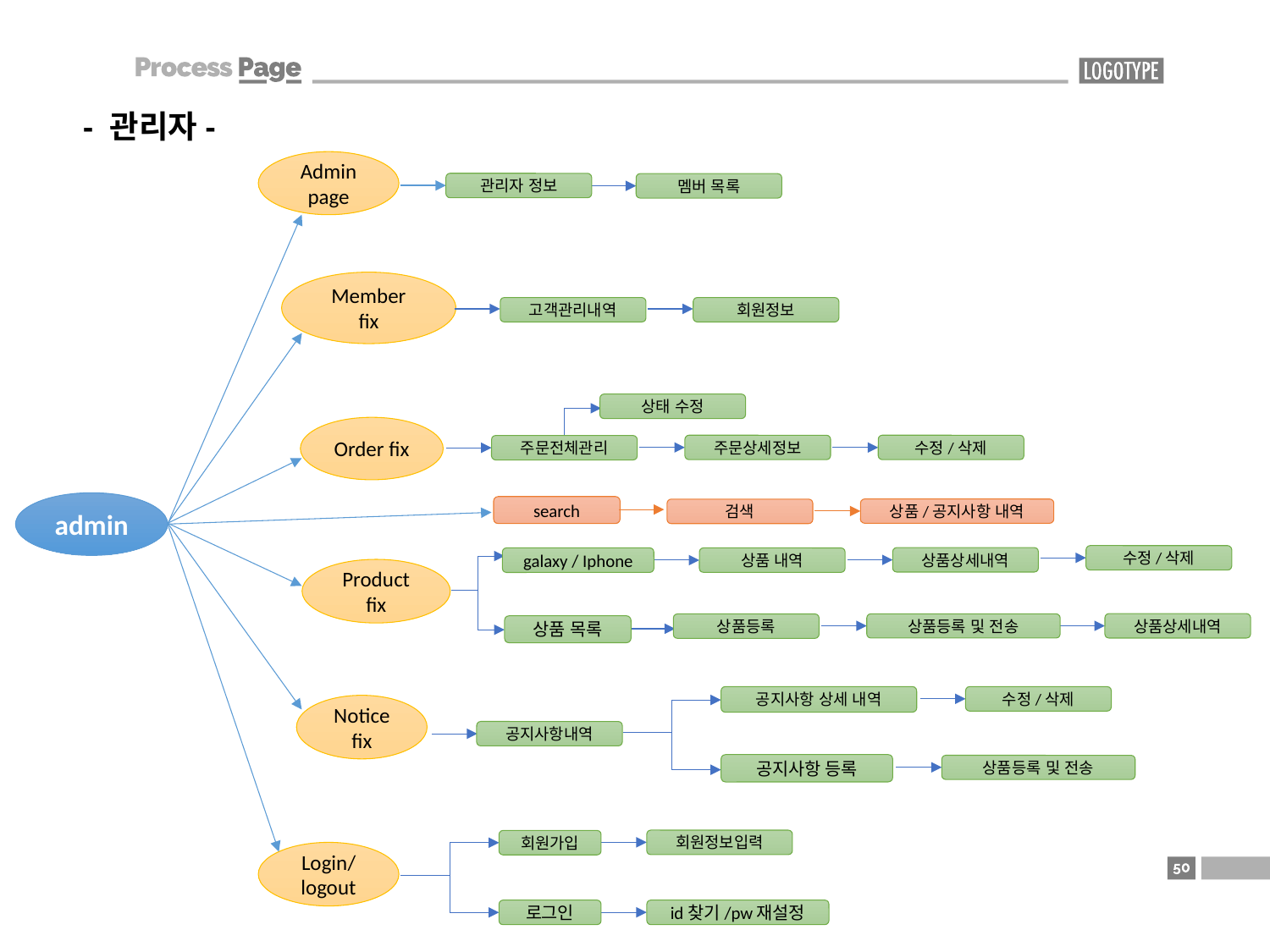

- 관리자-
Admin page
관리자 정보
멤버 목록
고객관리내역
회원정보
상태 수정
주문상세정보
수정/삭제
주문전체관리
수정/삭제
상품상세내역
galaxy / Iphone
상품 내역
상품상세내역
상품등록 및 전송
상품등록
상품 목록
공지사항 상세 내역
수정/삭제
공지사항내역
공지사항 등록
상품등록 및 전송
회원정보입력
회원가입
로그인
id찾기/pw재설정
Member fix
Order fix
admin
search
상품/공지사항 내역
검색
Product fix
Notice fix
Login/
logout